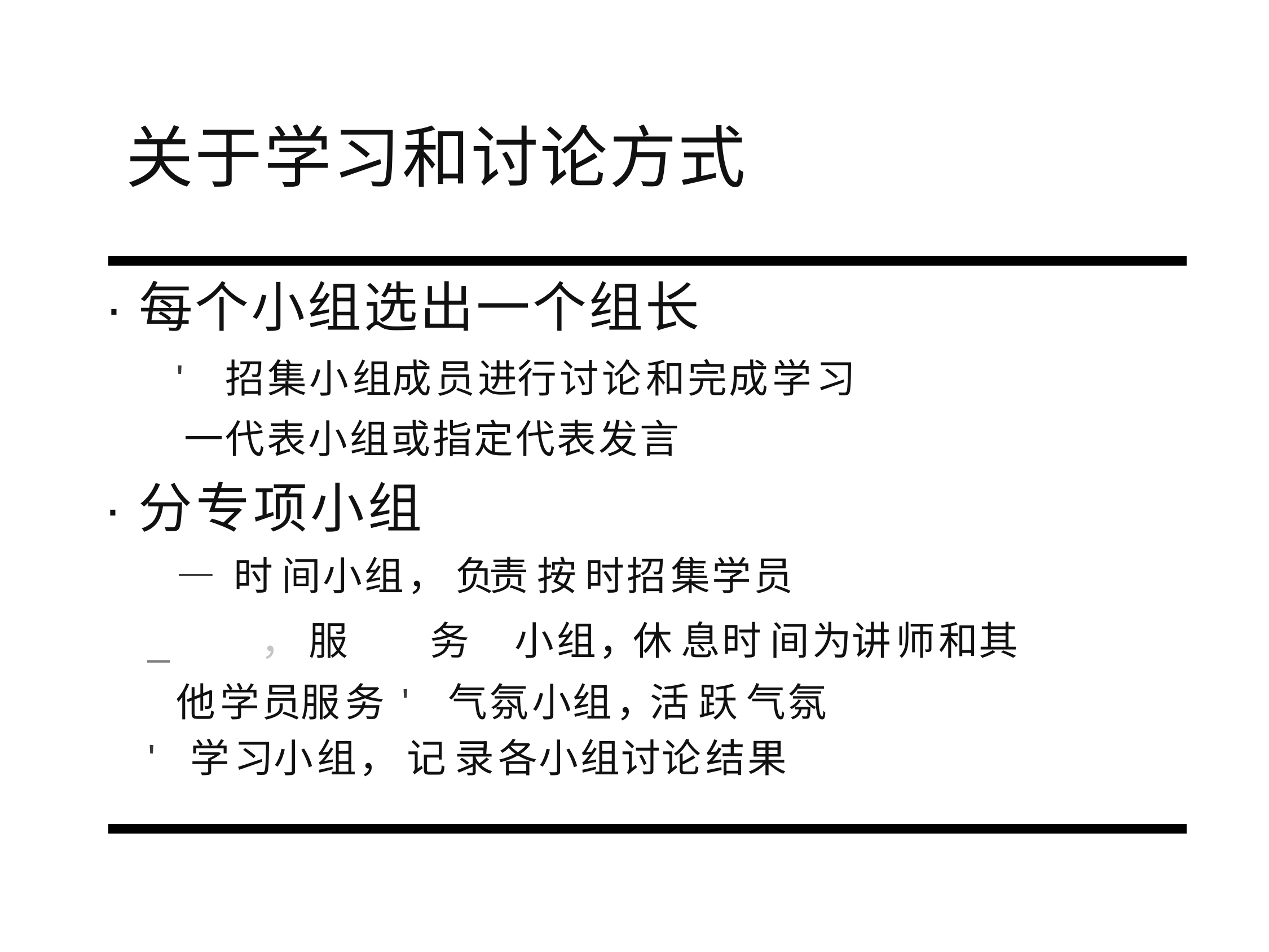

# 关于学习和讨论方式
·每个小组选出一个组长
' 招集小组成员进行讨论和完成学习 一代表小组或指定代表发言
·分专项小组
— 时 间小组， 负责 按 时招集学员
_		， 服	务	小组，休 息时 间为讲师和其他学员服务 ' 气氛小组，活 跃 气氛
' 学习小组， 记 录各小组讨论结果